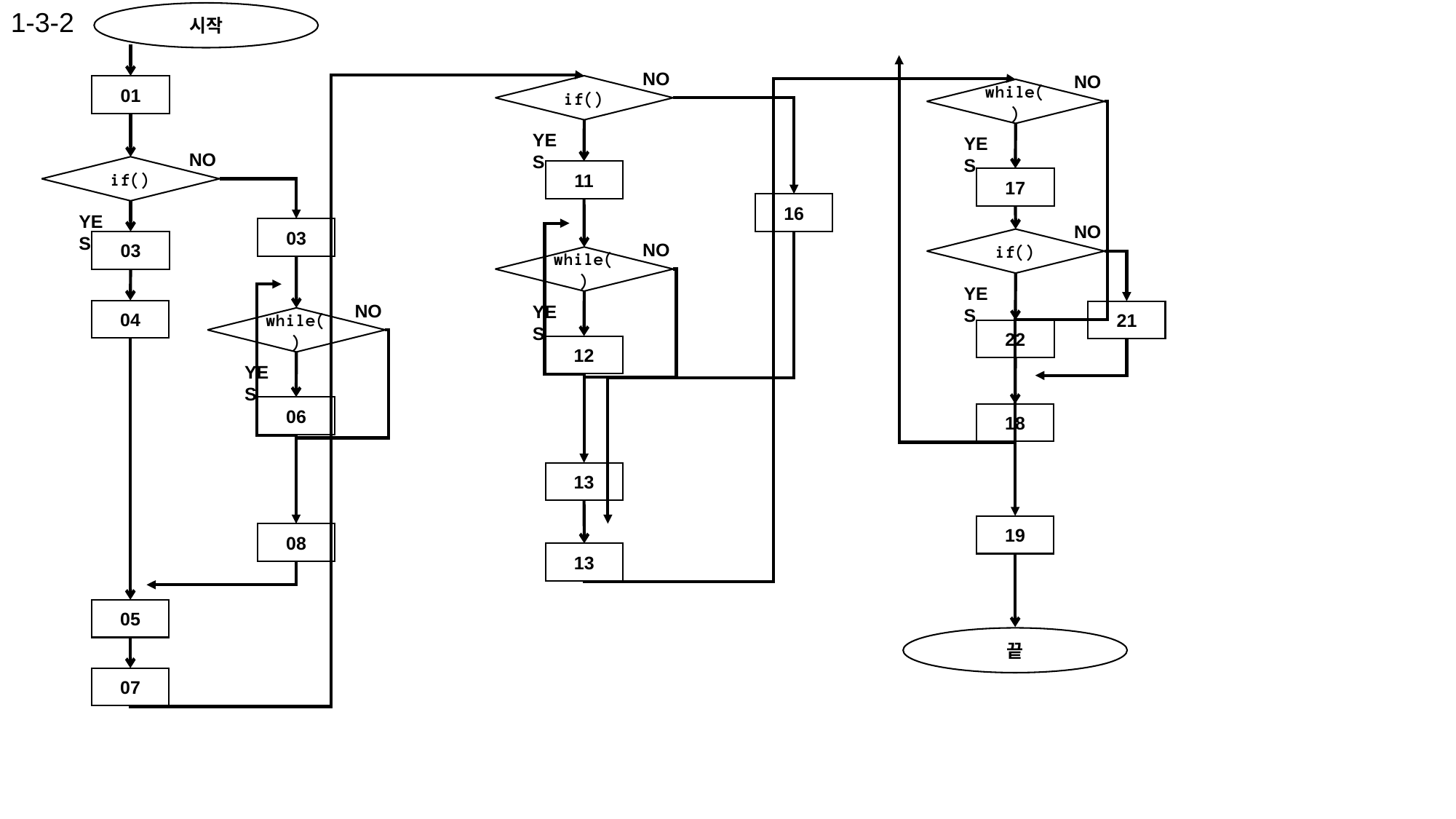

1-3-2
시작
NO
NO
01
if()
while()
YES
YES
NO
if()
11
17
16
YES
NO
03
if()
03
NO
while()
YES
NO
YES
04
21
while()
22
12
YES
06
18
13
19
08
13
05
끝
07